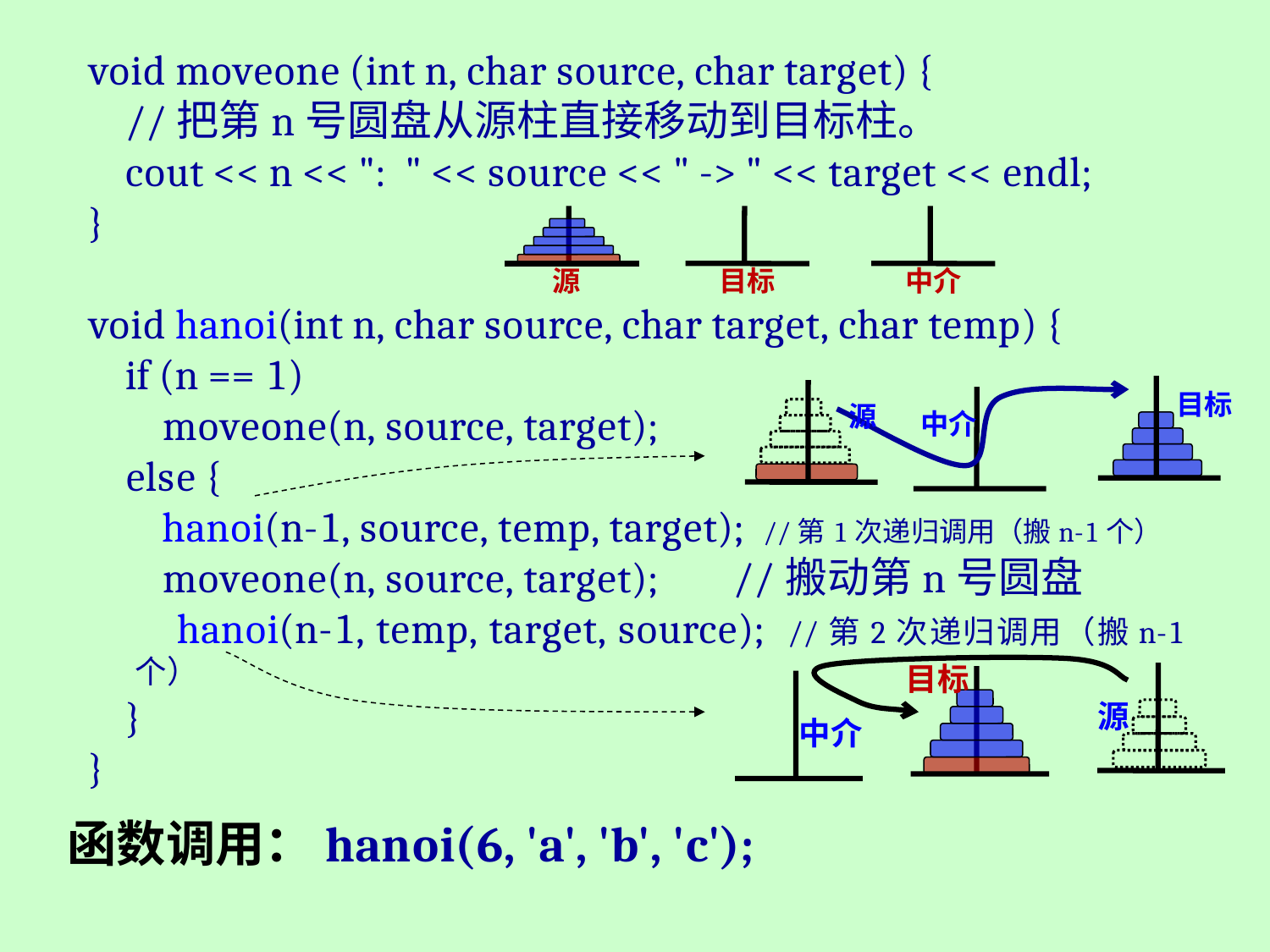

void moveone (int n, char source, char target) {
    //把第n号圆盘从源柱直接移动到目标柱。
    cout << n << ":  " << source << " -> " << target << endl;
}

void hanoi(int n, char source, char target, char temp) {
    if (n == 1)
        moveone(n, source, target);
    else {
        hanoi(n-1, source, temp, target);  //第1次递归调用（搬n-1个）
        moveone(n, source, target);        //搬动第n号圆盘
        hanoi(n-1, temp, target, source);  //第2次递归调用（搬n-1个）
    }
}

源
目标
中介

目标
源

中介

目标

源

中介

函数调用：hanoi(6, 'a', 'b', 'c');
113